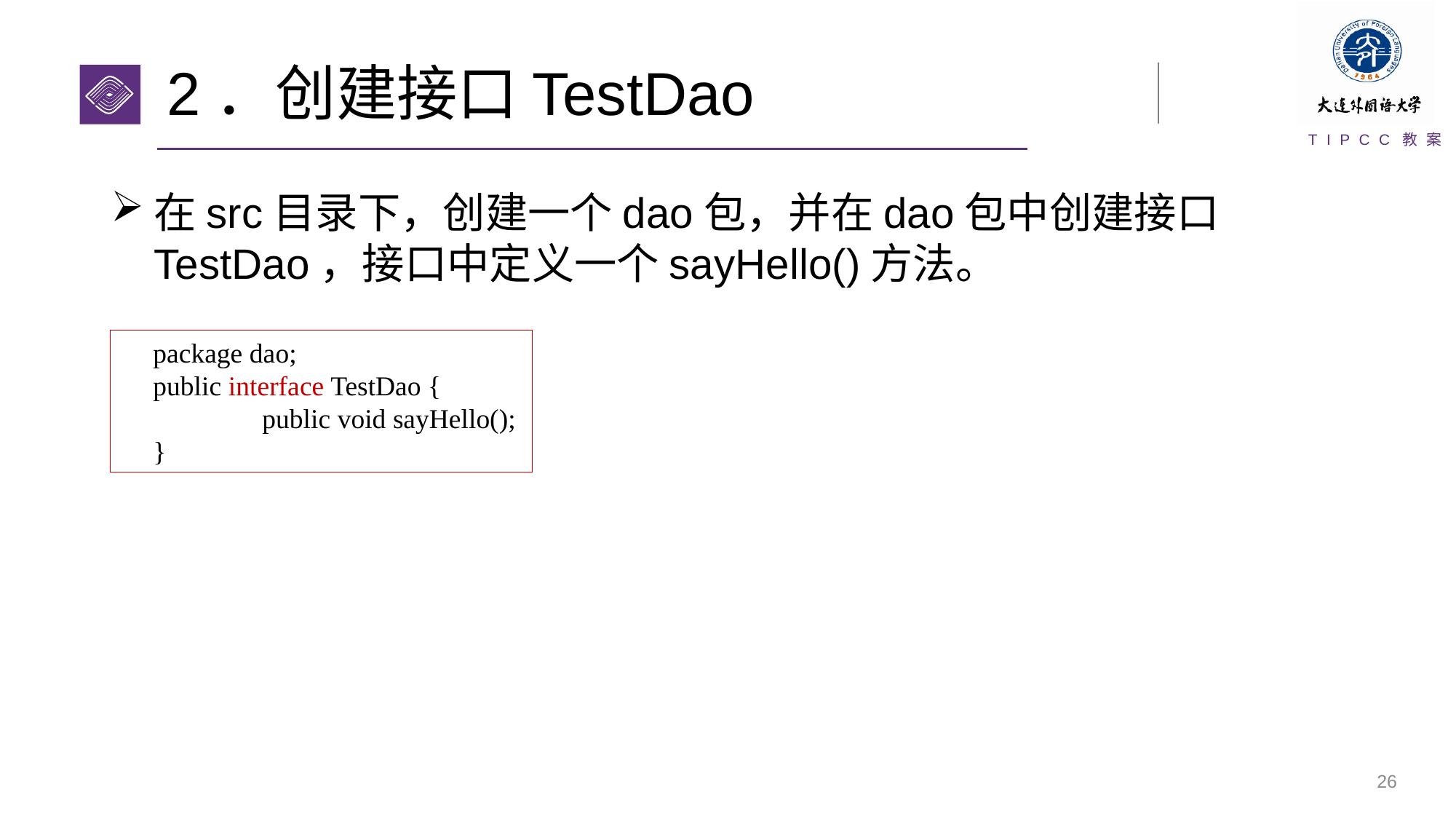

# 2．创建接口TestDao
在src目录下，创建一个dao包，并在dao包中创建接口TestDao，接口中定义一个sayHello()方法。
package dao;
public interface TestDao {
	public void sayHello();
}
26